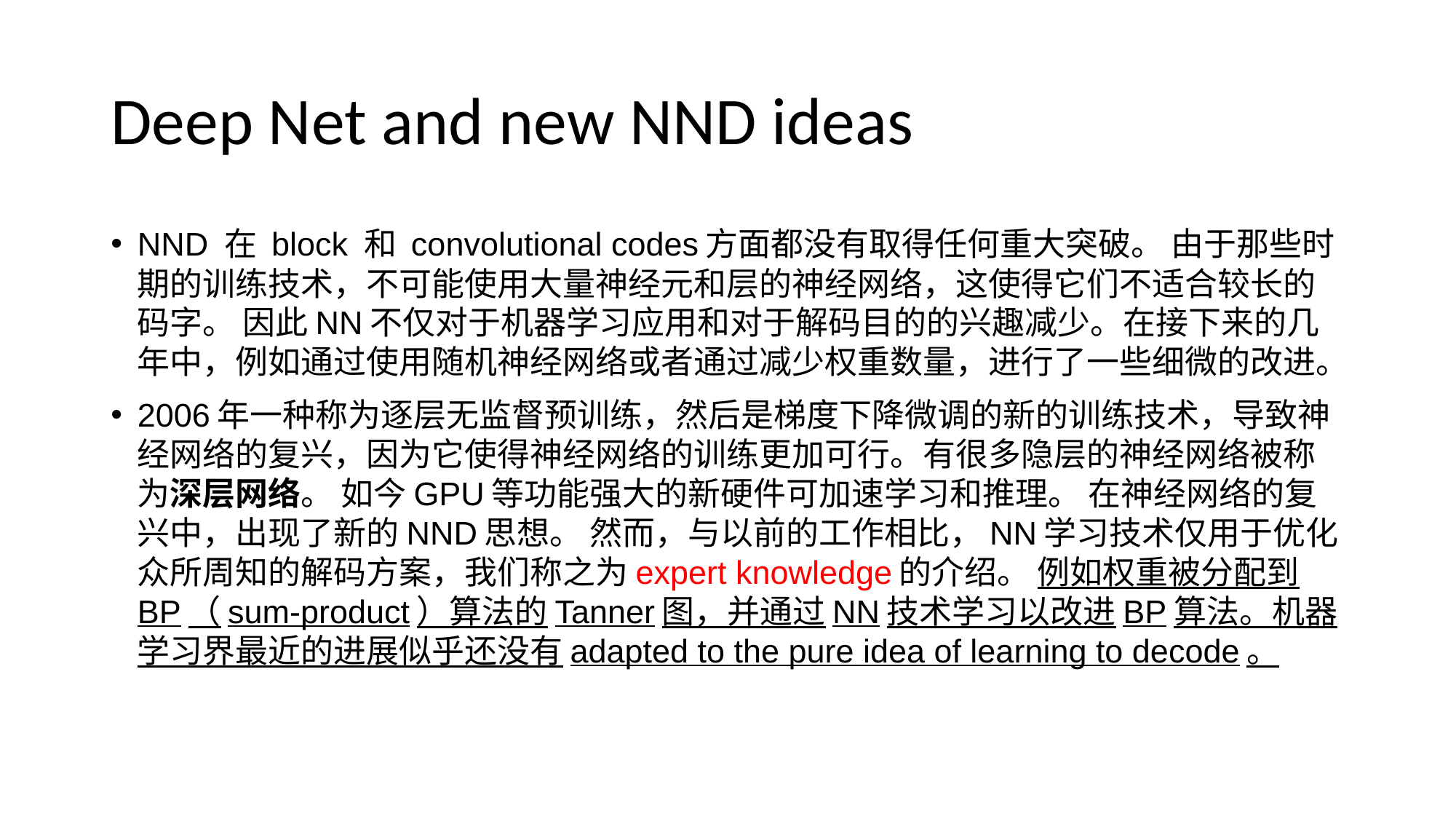

# Deep Net and new NND ideas
NND 在 block 和 convolutional codes方面都没有取得任何重大突破。 由于那些时期的训练技术，不可能使用大量神经元和层的神经网络，这使得它们不适合较长的码字。 因此NN不仅对于机器学习应用和对于解码目的的兴趣减少。在接下来的几年中，例如通过使用随机神经网络或者通过减少权重数量，进行了一些细微的改进。
2006年一种称为逐层无监督预训练，然后是梯度下降微调的新的训练技术，导致神经网络的复兴，因为它使得神经网络的训练更加可行。有很多隐层的神经网络被称为深层网络。 如今GPU等功能强大的新硬件可加速学习和推理。 在神经网络的复兴中，出现了新的NND思想。 然而，与以前的工作相比，NN学习技术仅用于优化众所周知的解码方案，我们称之为expert knowledge的介绍。 例如权重被分配到BP（sum-product）算法的Tanner图，并通过NN技术学习以改进BP算法。机器学习界最近的进展似乎还没有adapted to the pure idea of learning to decode。